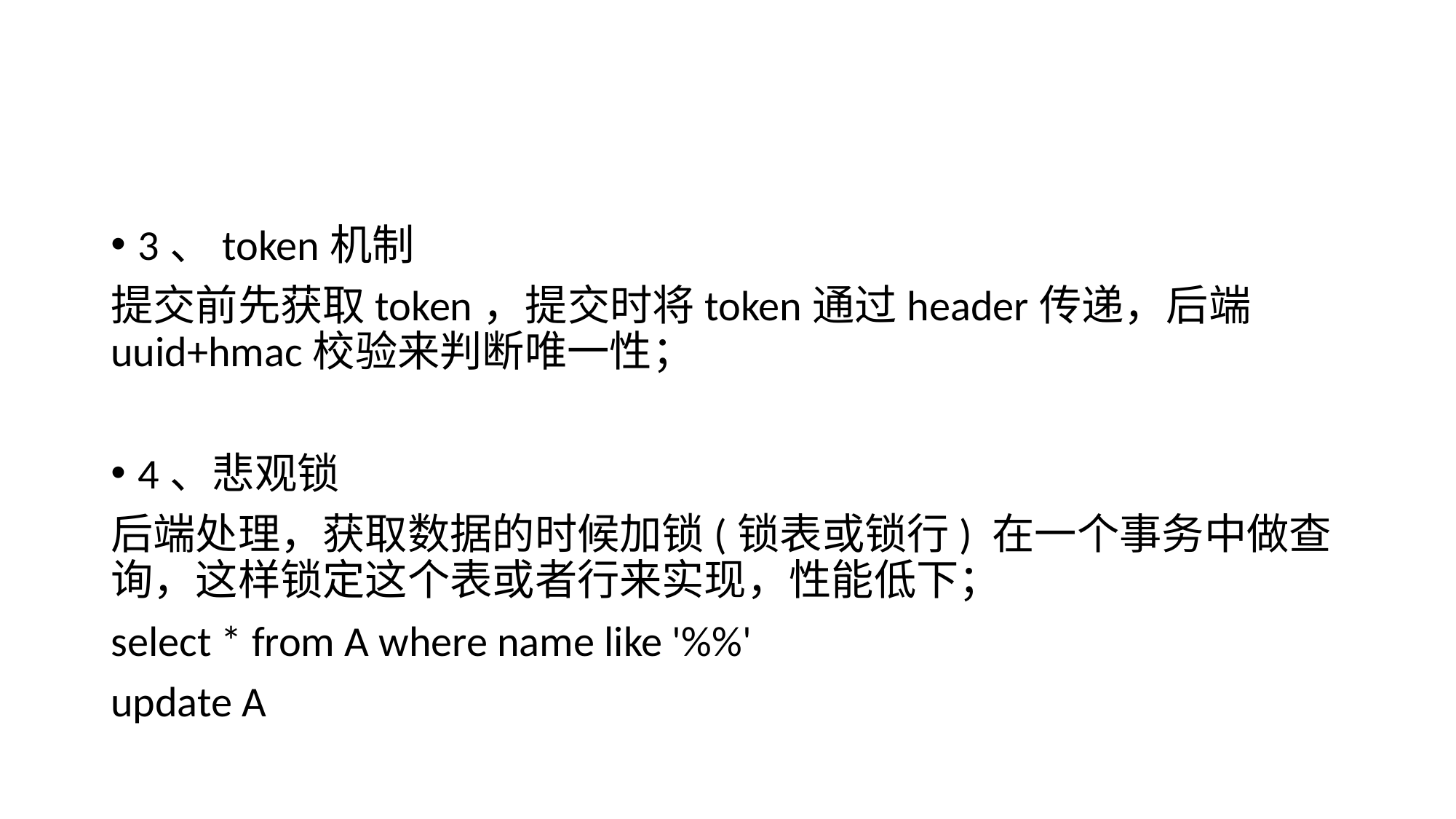

3、token机制
提交前先获取token，提交时将token通过header传递，后端uuid+hmac校验来判断唯一性；

4、悲观锁
后端处理，获取数据的时候加锁(锁表或锁行) 在一个事务中做查询，这样锁定这个表或者行来实现，性能低下；
select * from A where name like '%%'
update A